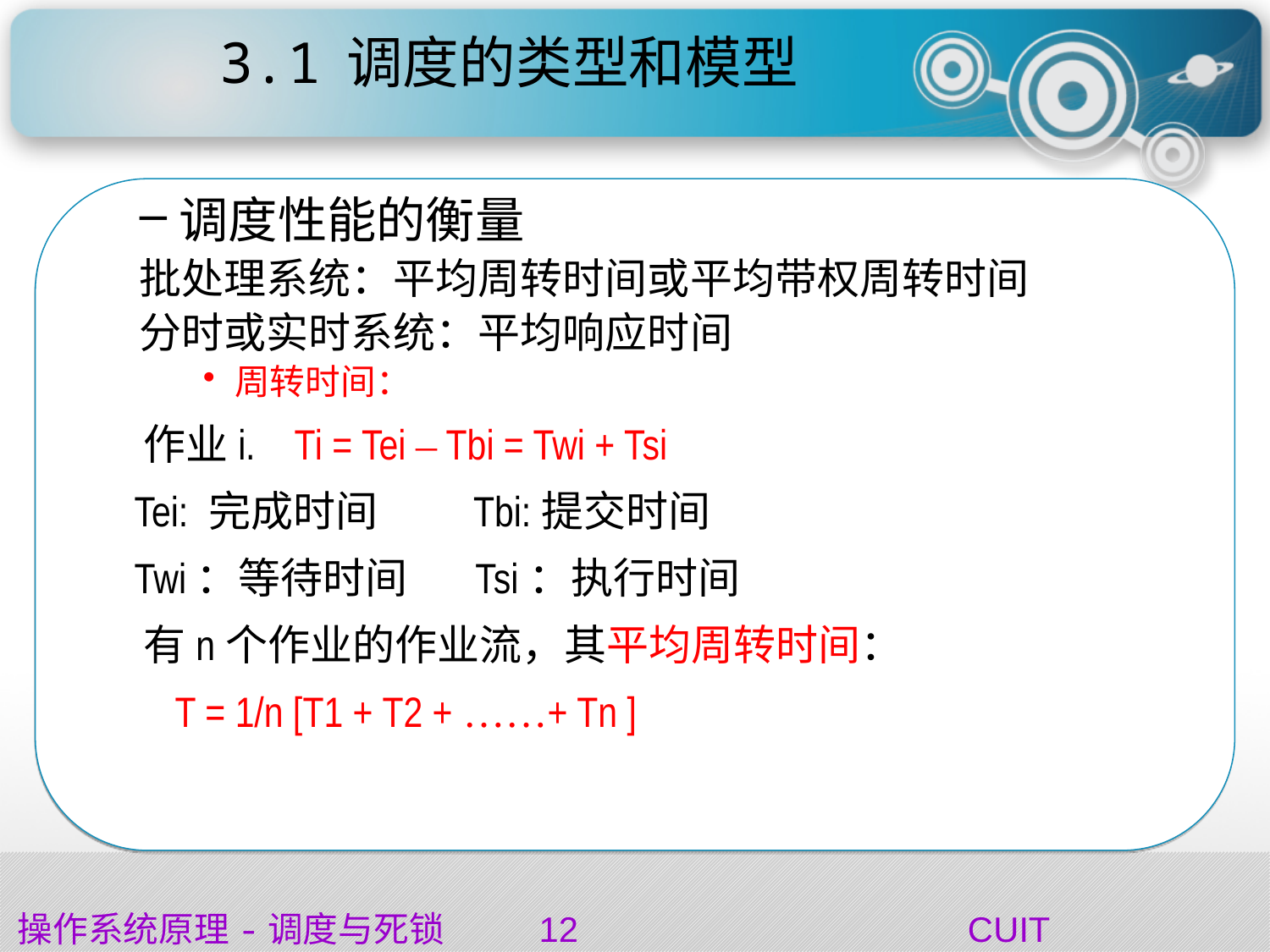

# 3.1	调度的类型和模型
调度性能的衡量
批处理系统：平均周转时间或平均带权周转时间
分时或实时系统：平均响应时间
周转时间：
      作业i.    Ti = Tei – Tbi = Twi + Tsi
      Tei: 完成时间         Tbi:提交时间
      Twi：等待时间      Tsi：执行时间
      有n个作业的作业流，其平均周转时间：
          T = 1/n [T1 + T2 + ……+ Tn ]